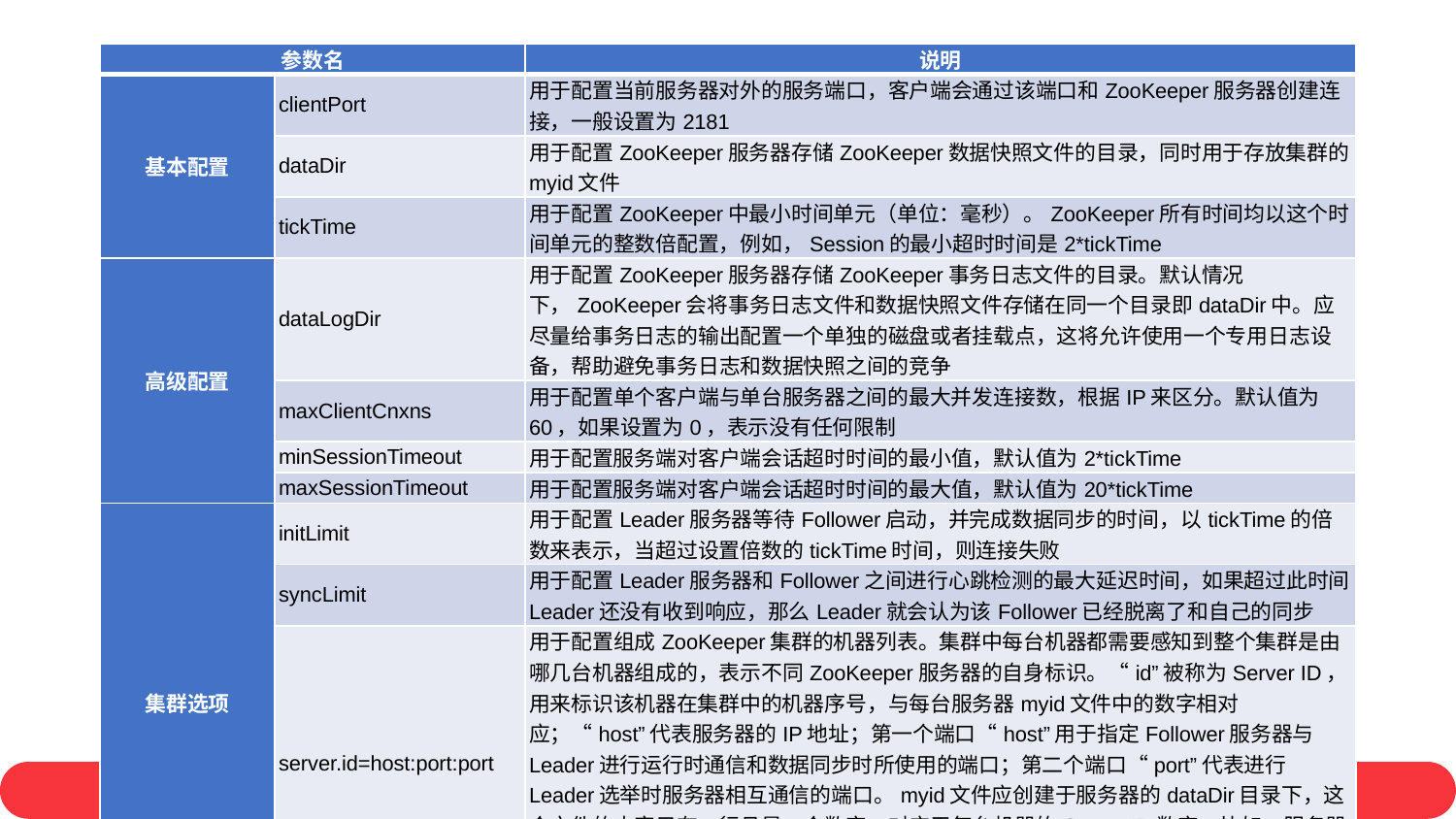

#
| 参数名 |  | 说明 |
| --- | --- | --- |
| 基本配置 | clientPort | 用于配置当前服务器对外的服务端口，客户端会通过该端口和ZooKeeper服务器创建连接，一般设置为2181 |
|  | dataDir | 用于配置ZooKeeper服务器存储ZooKeeper数据快照文件的目录，同时用于存放集群的myid文件 |
|  | tickTime | 用于配置ZooKeeper中最小时间单元（单位：毫秒）。ZooKeeper所有时间均以这个时间单元的整数倍配置，例如，Session的最小超时时间是2\*tickTime |
| 高级配置 | dataLogDir | 用于配置ZooKeeper服务器存储ZooKeeper事务日志文件的目录。默认情况下，ZooKeeper会将事务日志文件和数据快照文件存储在同一个目录即dataDir中。应尽量给事务日志的输出配置一个单独的磁盘或者挂载点，这将允许使用一个专用日志设备，帮助避免事务日志和数据快照之间的竞争 |
|  | maxClientCnxns | 用于配置单个客户端与单台服务器之间的最大并发连接数，根据IP来区分。默认值为60，如果设置为0，表示没有任何限制 |
|  | minSessionTimeout | 用于配置服务端对客户端会话超时时间的最小值，默认值为2\*tickTime |
|  | maxSessionTimeout | 用于配置服务端对客户端会话超时时间的最大值，默认值为20\*tickTime |
| 集群选项 | initLimit | 用于配置Leader服务器等待Follower启动，并完成数据同步的时间，以tickTime的倍数来表示，当超过设置倍数的tickTime时间，则连接失败 |
|  | syncLimit | 用于配置Leader服务器和Follower之间进行心跳检测的最大延迟时间，如果超过此时间Leader还没有收到响应，那么Leader就会认为该Follower已经脱离了和自己的同步 |
|  | server.id=host:port:port | 用于配置组成ZooKeeper集群的机器列表。集群中每台机器都需要感知到整个集群是由哪几台机器组成的，表示不同ZooKeeper服务器的自身标识。“id”被称为Server ID，用来标识该机器在集群中的机器序号，与每台服务器myid文件中的数字相对应；“host”代表服务器的IP地址；第一个端口“host”用于指定Follower服务器与Leader进行运行时通信和数据同步时所使用的端口；第二个端口“port”代表进行Leader选举时服务器相互通信的端口。myid文件应创建于服务器的dataDir目录下，这个文件的内容只有一行且是一个数字，对应于每台机器的Server ID数字，比如，服务器“1”应该在myid文件中写入“1”，该id必须在集群环境下服务器标识中是唯一的，且大小在1～255之间 |